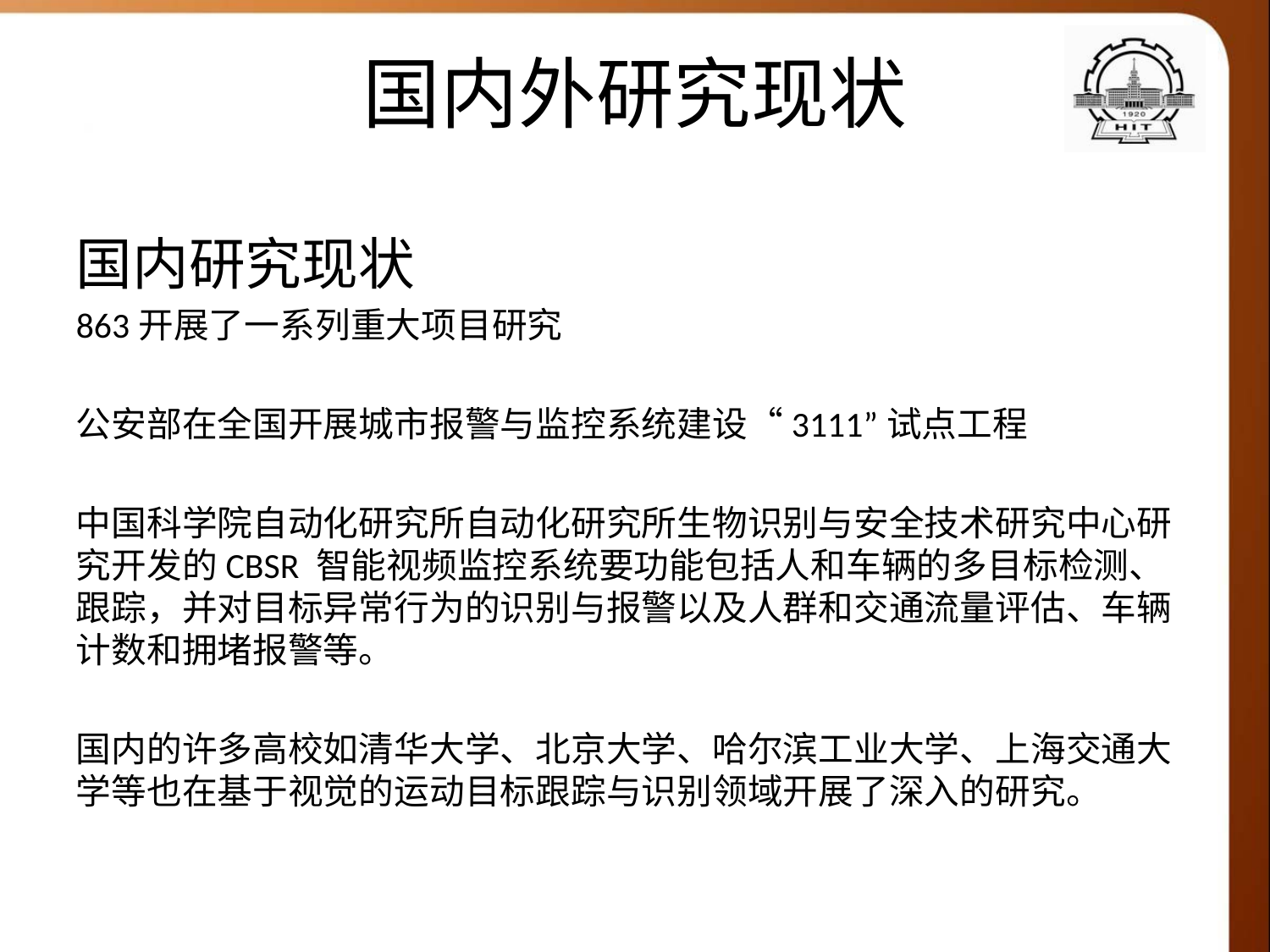

# 国内外研究现状
国内研究现状
863开展了一系列重大项目研究

公安部在全国开展城市报警与监控系统建设“3111”试点工程

中国科学院自动化研究所自动化研究所生物识别与安全技术研究中心研究开发的CBSR 智能视频监控系统要功能包括人和车辆的多目标检测、跟踪，并对目标异常行为的识别与报警以及人群和交通流量评估、车辆计数和拥堵报警等。

国内的许多高校如清华大学、北京大学、哈尔滨工业大学、上海交通大学等也在基于视觉的运动目标跟踪与识别领域开展了深入的研究。